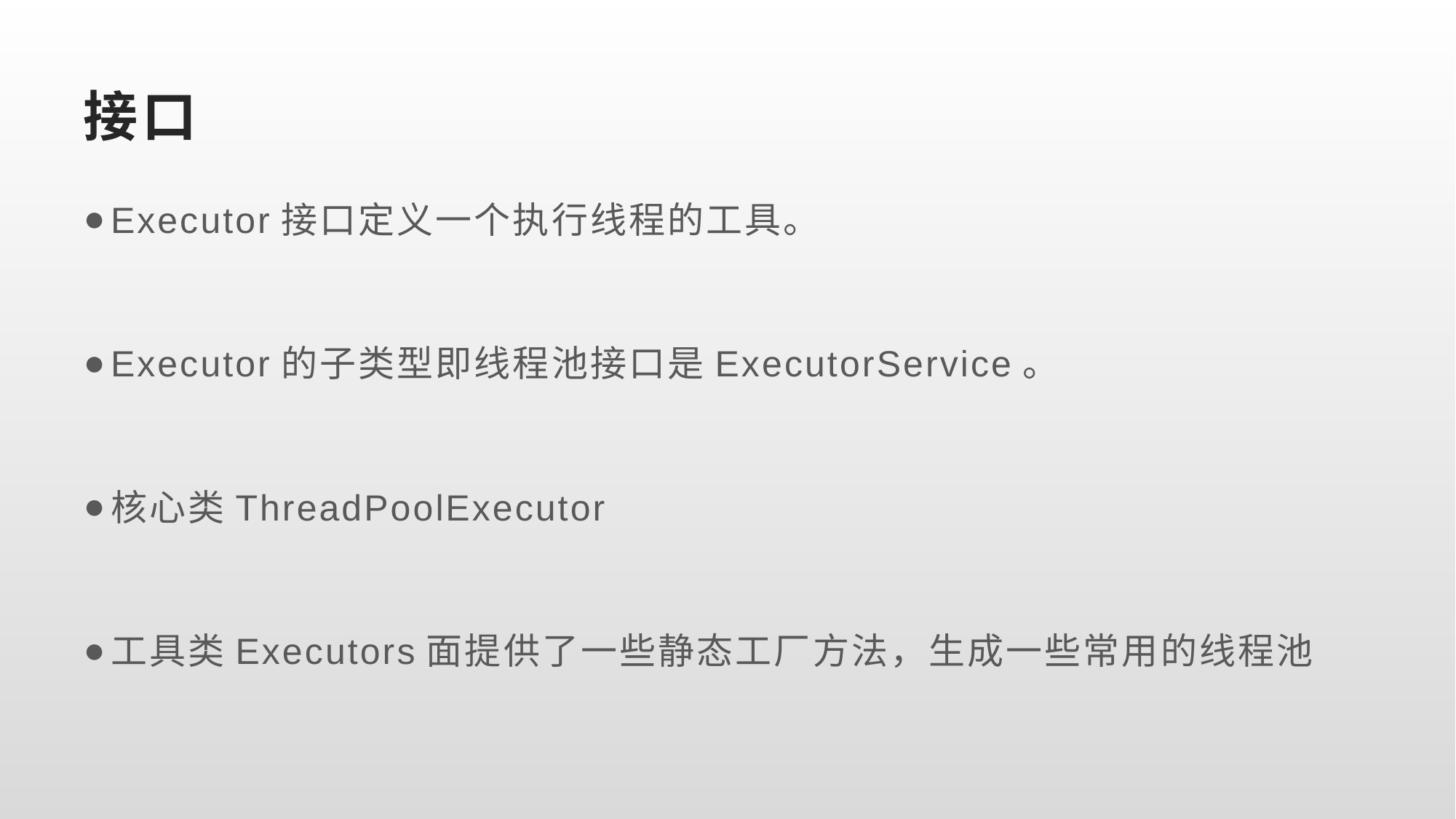

# 接口
Executor接口定义一个执行线程的工具。

Executor的子类型即线程池接口是ExecutorService。

核心类ThreadPoolExecutor

工具类Executors面提供了一些静态工厂方法，生成一些常用的线程池